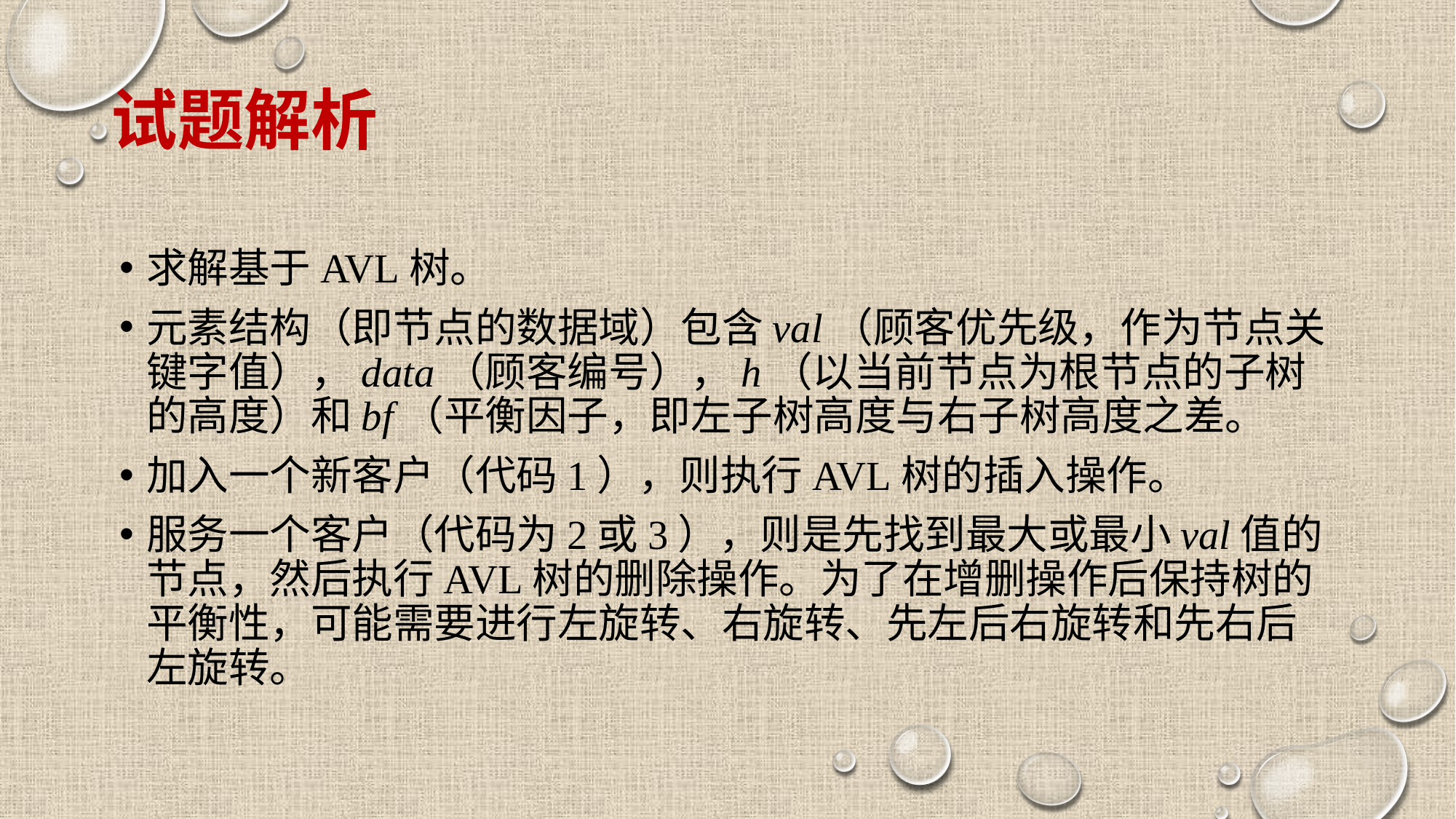

# 试题解析
求解基于AVL树。
元素结构（即节点的数据域）包含val（顾客优先级，作为节点关键字值），data（顾客编号），h（以当前节点为根节点的子树的高度）和bf（平衡因子，即左子树高度与右子树高度之差。
加入一个新客户（代码1），则执行AVL树的插入操作。
服务一个客户（代码为2或3），则是先找到最大或最小val值的节点，然后执行AVL树的删除操作。为了在增删操作后保持树的平衡性，可能需要进行左旋转、右旋转、先左后右旋转和先右后左旋转。